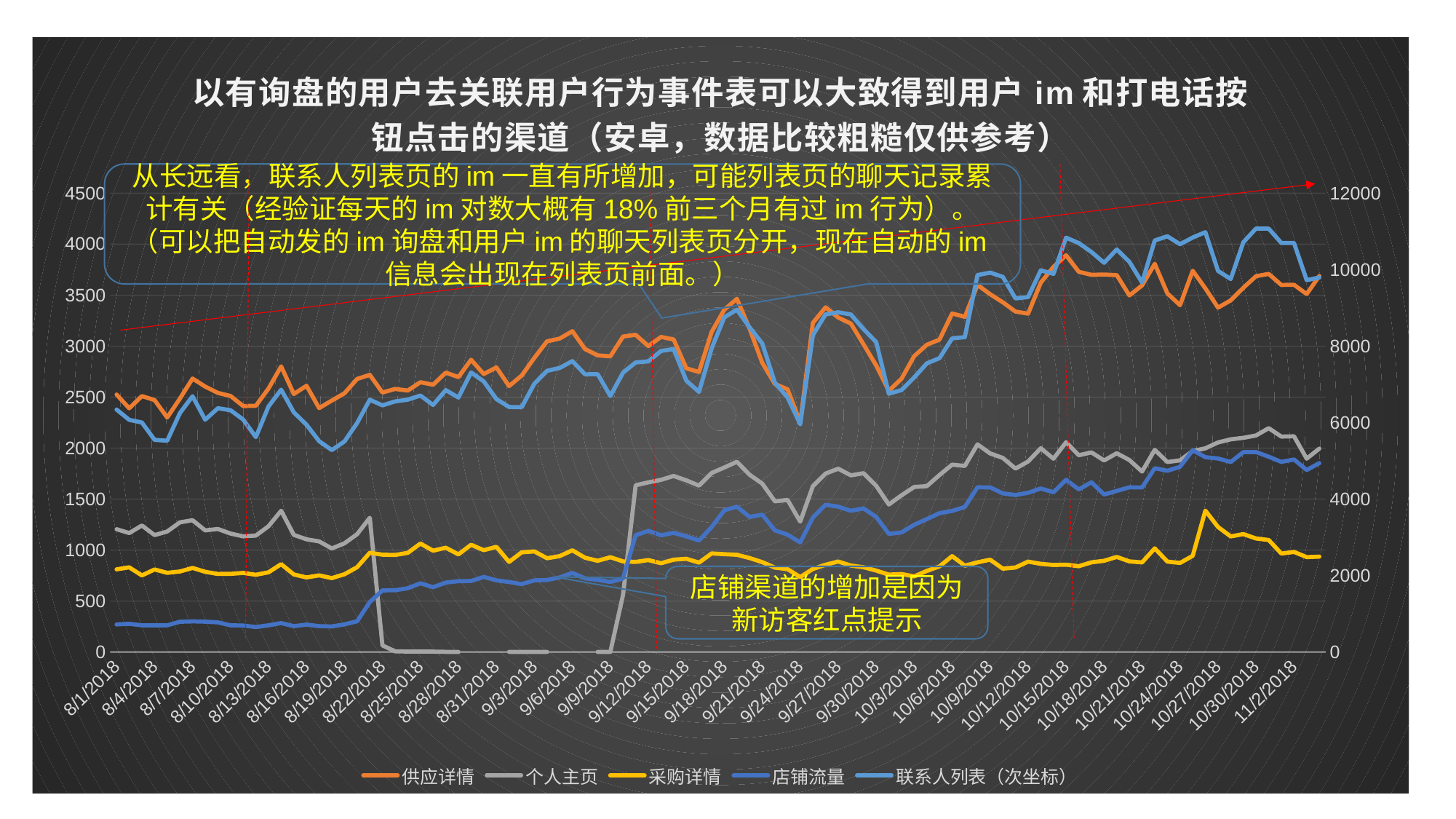

### Chart: 以有询盘的用户去关联用户行为事件表可以大致得到用户im和打电话按钮点击的渠道（安卓，数据比较粗糙仅供参考）

| Category | 供应详情 | 个人主页 | 采购详情 | 店铺流量 | 联系人列表（次坐标） |
|---|---|---|---|---|---|
| 43313 | 2526.0 | 1205.0 | 811.0 | 271.0 | 6344.0 |
| 43314 | 2391.0 | 1167.0 | 831.0 | 277.0 | 6073.0 |
| 43315 | 2511.0 | 1241.0 | 751.0 | 262.0 | 6004.0 |
| 43316 | 2472.0 | 1147.0 | 810.0 | 262.0 | 5550.0 |
| 43317 | 2300.0 | 1182.0 | 777.0 | 262.0 | 5527.0 |
| 43318 | 2486.0 | 1272.0 | 790.0 | 297.0 | 6250.0 |
| 43319 | 2683.0 | 1293.0 | 825.0 | 301.0 | 6692.0 |
| 43320 | 2604.0 | 1193.0 | 787.0 | 298.0 | 6076.0 |
| 43321 | 2542.0 | 1207.0 | 766.0 | 291.0 | 6378.0 |
| 43322 | 2512.0 | 1162.0 | 767.0 | 262.0 | 6326.0 |
| 43323 | 2413.0 | 1135.0 | 776.0 | 260.0 | 6080.0 |
| 43324 | 2416.0 | 1142.0 | 758.0 | 245.0 | 5622.0 |
| 43325 | 2585.0 | 1234.0 | 782.0 | 262.0 | 6425.0 |
| 43326 | 2802.0 | 1386.0 | 862.0 | 284.0 | 6863.0 |
| 43327 | 2531.0 | 1149.0 | 761.0 | 254.0 | 6269.0 |
| 43328 | 2612.0 | 1106.0 | 732.0 | 269.0 | 5945.0 |
| 43329 | 2393.0 | 1085.0 | 752.0 | 254.0 | 5515.0 |
| 43330 | 2467.0 | 1016.0 | 725.0 | 251.0 | 5282.0 |
| 43331 | 2538.0 | 1066.0 | 763.0 | 271.0 | 5507.0 |
| 43332 | 2679.0 | 1156.0 | 832.0 | 302.0 | 5990.0 |
| 43333 | 2719.0 | 1317.0 | 974.0 | 490.0 | 6601.0 |
| 43334 | 2546.0 | 65.0 | 955.0 | 605.0 | 6453.0 |
| 43335 | 2581.0 | 7.0 | 952.0 | 606.0 | 6556.0 |
| 43336 | 2565.0 | 5.0 | 973.0 | 626.0 | 6602.0 |
| 43337 | 2647.0 | 4.0 | 1064.0 | 674.0 | 6710.0 |
| 43338 | 2622.0 | 4.0 | 994.0 | 636.0 | 6463.0 |
| 43339 | 2741.0 | 2.0 | 1023.0 | 681.0 | 6852.0 |
| 43340 | 2697.0 | 1.0 | 958.0 | 695.0 | 6657.0 |
| 43341 | 2867.0 | None | 1052.0 | 697.0 | 7313.0 |
| 43342 | 2727.0 | None | 999.0 | 737.0 | 7079.0 |
| 43343 | 2792.0 | None | 1032.0 | 703.0 | 6618.0 |
| 43344 | 2609.0 | 2.0 | 884.0 | 687.0 | 6410.0 |
| 43345 | 2712.0 | 1.0 | 978.0 | 666.0 | 6404.0 |
| 43346 | 2886.0 | 2.0 | 987.0 | 703.0 | 7021.0 |
| 43347 | 3048.0 | 1.0 | 920.0 | 707.0 | 7357.0 |
| 43348 | 3075.0 | None | 941.0 | 732.0 | 7431.0 |
| 43349 | 3147.0 | 1.0 | 998.0 | 776.0 | 7611.0 |
| 43350 | 2972.0 | None | 925.0 | 723.0 | 7264.0 |
| 43351 | 2910.0 | 1.0 | 895.0 | 708.0 | 7270.0 |
| 43352 | 2901.0 | 2.0 | 930.0 | 687.0 | 6698.0 |
| 43353 | 3095.0 | 560.0 | 889.0 | 721.0 | 7307.0 |
| 43354 | 3112.0 | 1636.0 | 884.0 | 1146.0 | 7576.0 |
| 43355 | 3001.0 | 1664.0 | 902.0 | 1189.0 | 7603.0 |
| 43356 | 3091.0 | 1689.0 | 871.0 | 1145.0 | 7875.0 |
| 43357 | 3066.0 | 1727.0 | 906.0 | 1169.0 | 7926.0 |
| 43358 | 2783.0 | 1684.0 | 915.0 | 1134.0 | 7099.0 |
| 43359 | 2747.0 | 1632.0 | 877.0 | 1094.0 | 6804.0 |
| 43360 | 3139.0 | 1756.0 | 967.0 | 1225.0 | 7942.0 |
| 43361 | 3358.0 | 1810.0 | 960.0 | 1390.0 | 8753.0 |
| 43362 | 3465.0 | 1866.0 | 954.0 | 1426.0 | 8956.0 |
| 43363 | 3172.0 | 1739.0 | 922.0 | 1325.0 | 8495.0 |
| 43364 | 2837.0 | 1652.0 | 882.0 | 1347.0 | 8073.0 |
| 43365 | 2630.0 | 1478.0 | 828.0 | 1193.0 | 7045.0 |
| 43366 | 2577.0 | 1492.0 | 813.0 | 1151.0 | 6658.0 |
| 43367 | 2251.0 | 1279.0 | 735.0 | 1075.0 | 5961.0 |
| 43368 | 3229.0 | 1627.0 | 815.0 | 1319.0 | 8288.0 |
| 43369 | 3381.0 | 1750.0 | 856.0 | 1445.0 | 8833.0 |
| 43370 | 3281.0 | 1798.0 | 888.0 | 1426.0 | 8887.0 |
| 43371 | 3222.0 | 1733.0 | 848.0 | 1386.0 | 8831.0 |
| 43372 | 3018.0 | 1754.0 | 832.0 | 1408.0 | 8447.0 |
| 43373 | 2811.0 | 1630.0 | 799.0 | 1325.0 | 8108.0 |
| 43374 | 2563.0 | 1447.0 | 759.0 | 1159.0 | 6758.0 |
| 43375 | 2681.0 | 1537.0 | 765.0 | 1173.0 | 6852.0 |
| 43376 | 2903.0 | 1619.0 | 742.0 | 1248.0 | 7183.0 |
| 43377 | 3014.0 | 1627.0 | 796.0 | 1304.0 | 7551.0 |
| 43378 | 3065.0 | 1736.0 | 840.0 | 1362.0 | 7688.0 |
| 43379 | 3321.0 | 1838.0 | 941.0 | 1384.0 | 8204.0 |
| 43380 | 3288.0 | 1825.0 | 847.0 | 1423.0 | 8237.0 |
| 43381 | 3601.0 | 2037.0 | 880.0 | 1616.0 | 9861.0 |
| 43382 | 3510.0 | 1948.0 | 906.0 | 1615.0 | 9925.0 |
| 43383 | 3431.0 | 1904.0 | 818.0 | 1556.0 | 9815.0 |
| 43384 | 3340.0 | 1799.0 | 829.0 | 1540.0 | 9250.0 |
| 43385 | 3319.0 | 1869.0 | 887.0 | 1562.0 | 9285.0 |
| 43386 | 3623.0 | 1999.0 | 865.0 | 1604.0 | 9986.0 |
| 43387 | 3778.0 | 1896.0 | 854.0 | 1567.0 | 9891.0 |
| 43388 | 3892.0 | 2058.0 | 857.0 | 1689.0 | 10840.0 |
| 43389 | 3730.0 | 1930.0 | 842.0 | 1595.0 | 10696.0 |
| 43390 | 3700.0 | 1958.0 | 880.0 | 1665.0 | 10465.0 |
| 43391 | 3703.0 | 1879.0 | 895.0 | 1545.0 | 10181.0 |
| 43392 | 3697.0 | 1950.0 | 933.0 | 1580.0 | 10531.0 |
| 43393 | 3498.0 | 1883.0 | 889.0 | 1616.0 | 10207.0 |
| 43394 | 3596.0 | 1770.0 | 879.0 | 1614.0 | 9665.0 |
| 43395 | 3808.0 | 1983.0 | 1017.0 | 1803.0 | 10765.0 |
| 43396 | 3518.0 | 1864.0 | 887.0 | 1778.0 | 10875.0 |
| 43397 | 3402.0 | 1880.0 | 874.0 | 1817.0 | 10667.0 |
| 43398 | 3740.0 | 1972.0 | 944.0 | 1980.0 | 10842.0 |
| 43399 | 3567.0 | 1998.0 | 1387.0 | 1911.0 | 10983.0 |
| 43400 | 3378.0 | 2056.0 | 1226.0 | 1898.0 | 9969.0 |
| 43401 | 3450.0 | 2086.0 | 1134.0 | 1864.0 | 9757.0 |
| 43402 | 3573.0 | 2101.0 | 1157.0 | 1961.0 | 10719.0 |
| 43403 | 3687.0 | 2124.0 | 1114.0 | 1962.0 | 11078.0 |
| 43404 | 3709.0 | 2196.0 | 1099.0 | 1916.0 | 11074.0 |
| 43405 | 3601.0 | 2113.0 | 966.0 | 1865.0 | 10701.0 |
| 43406 | 3602.0 | 2116.0 | 982.0 | 1889.0 | 10700.0 |
| 43407 | 3512.0 | 1897.0 | 931.0 | 1785.0 | 9727.0 |
| 43408 | 3689.0 | 1995.0 | 936.0 | 1853.0 | 9798.0 |
从长远看，联系人列表页的im一直有所增加，可能列表页的聊天记录累计有关（经验证每天的im对数大概有18%前三个月有过im行为）。（可以把自动发的im询盘和用户im的聊天列表页分开，现在自动的im信息会出现在列表页前面。）
店铺渠道的增加是因为新访客红点提示